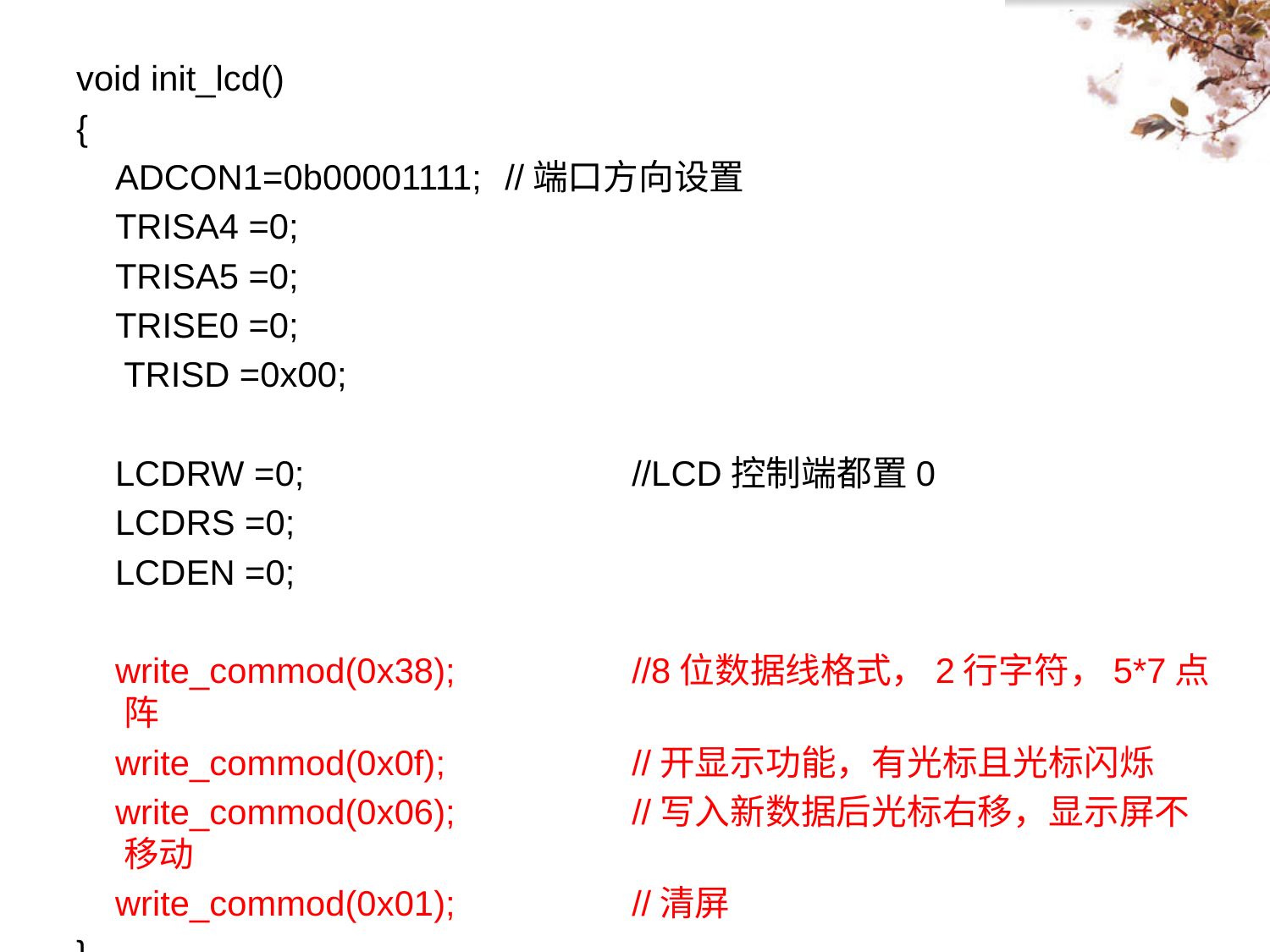

void init_lcd()
{
    ADCON1=0b00001111;	//端口方向设置
    TRISA4 =0;
    TRISA5 =0;
    TRISE0 =0;
	TRISD =0x00;

    LCDRW =0;			//LCD控制端都置0
    LCDRS =0;
    LCDEN =0;

    write_commod(0x38);		//8位数据线格式，2行字符，5*7点阵
    write_commod(0x0f);		//开显示功能，有光标且光标闪烁
    write_commod(0x06);		//写入新数据后光标右移，显示屏不移动
    write_commod(0x01);		//清屏
}